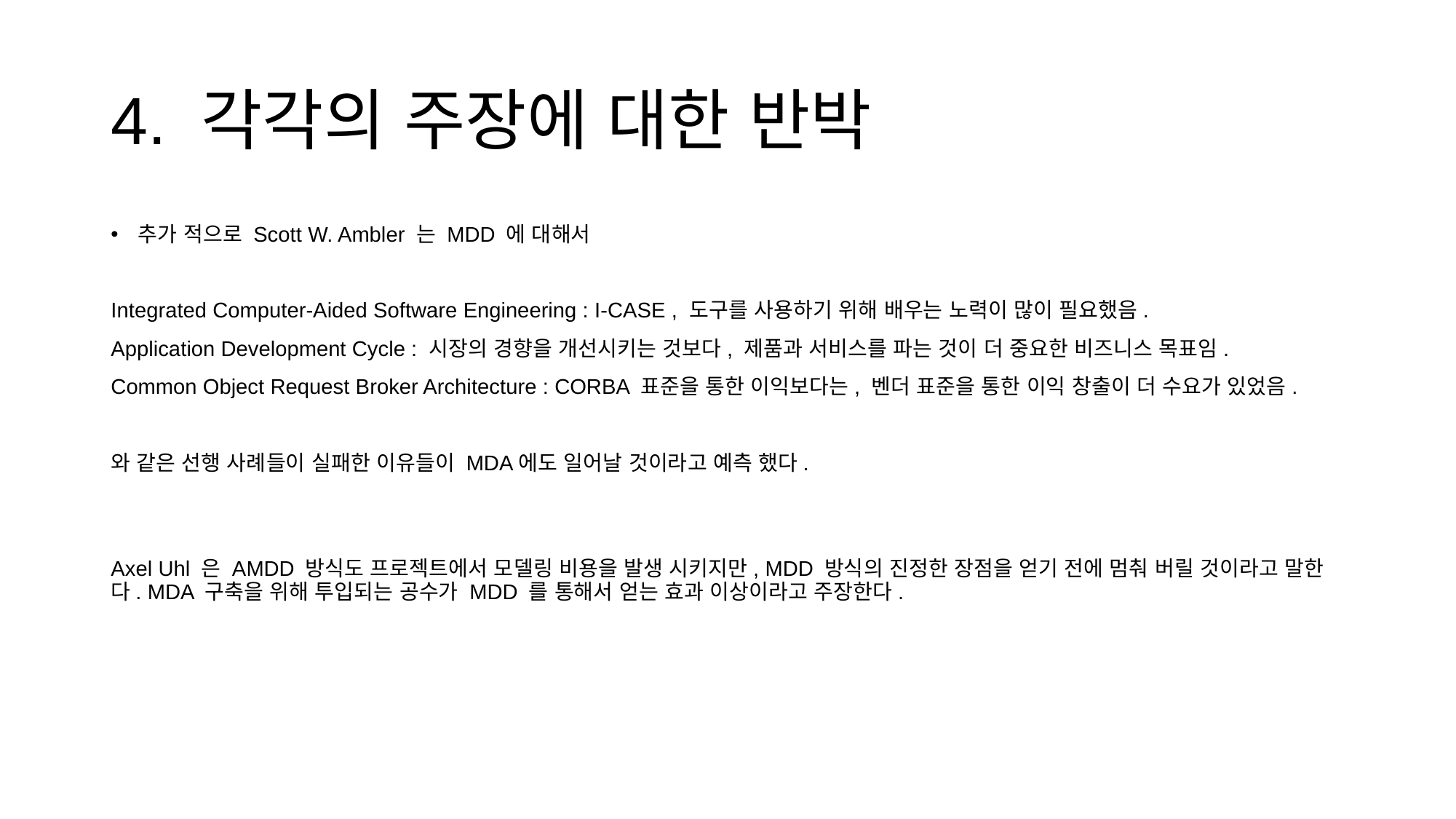

# 4. 각각의 주장에 대한 반박
추가 적으로 Scott W. Ambler 는 MDD 에 대해서

Integrated Computer-Aided Software Engineering : I-CASE , 도구를 사용하기 위해 배우는 노력이 많이 필요했음.
Application Development Cycle : 시장의 경향을 개선시키는 것보다, 제품과 서비스를 파는 것이 더 중요한 비즈니스 목표임.
Common Object Request Broker Architecture : CORBA 표준을 통한 이익보다는, 벤더 표준을 통한 이익 창출이 더 수요가 있었음.

와 같은 선행 사례들이 실패한 이유들이 MDA에도 일어날 것이라고 예측 했다.

Axel Uhl 은 AMDD 방식도 프로젝트에서 모델링 비용을 발생 시키지만, MDD 방식의 진정한 장점을 얻기 전에 멈춰 버릴 것이라고 말한다. MDA 구축을 위해 투입되는 공수가 MDD 를 통해서 얻는 효과 이상이라고 주장한다.